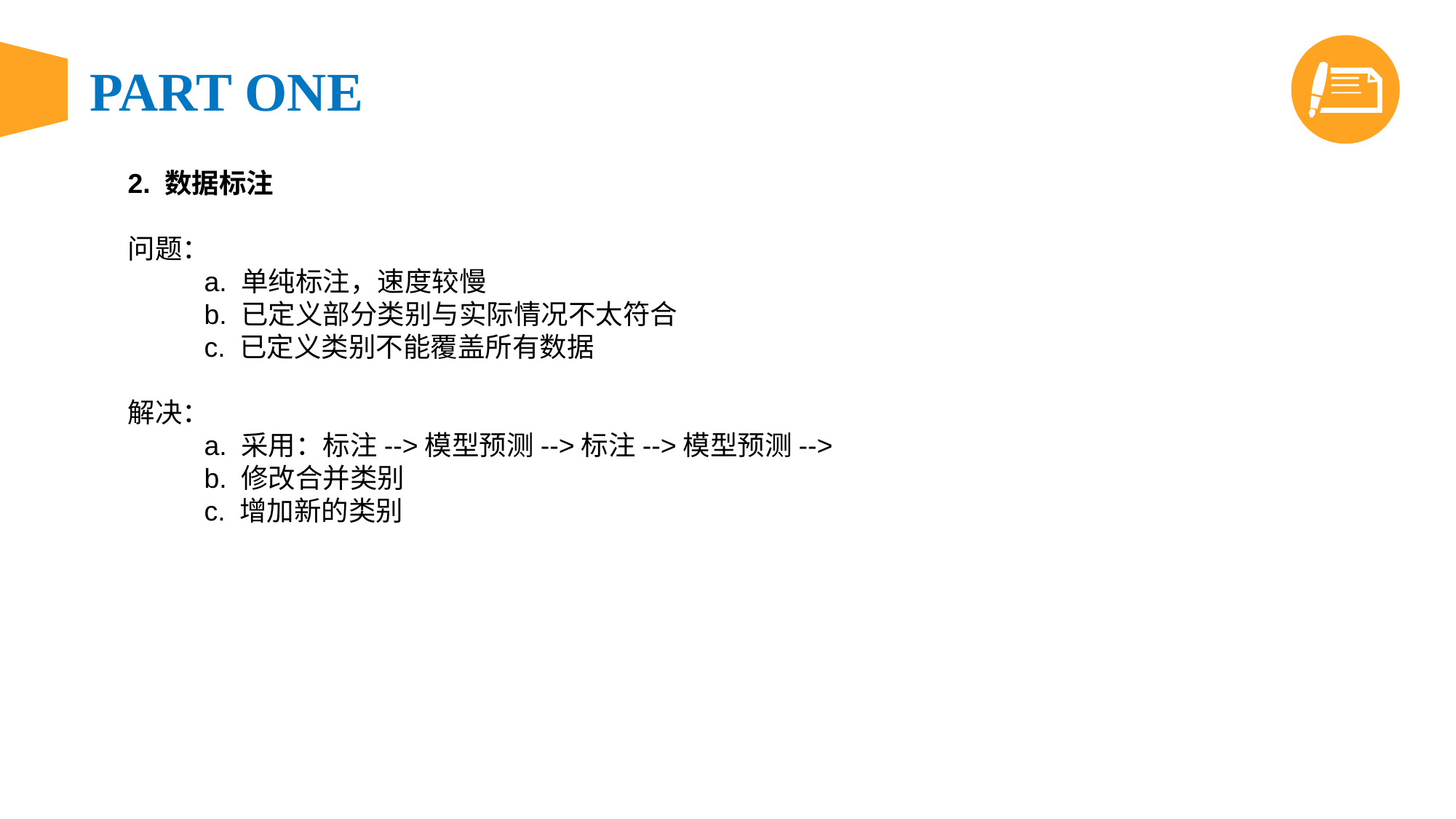

2. 数据标注

问题：
          a. 单纯标注，速度较慢
          b. 已定义部分类别与实际情况不太符合
          c. 已定义类别不能覆盖所有数据

解决：
          a. 采用：标注-->模型预测-->标注-->模型预测-->
          b. 修改合并类别
          c. 增加新的类别